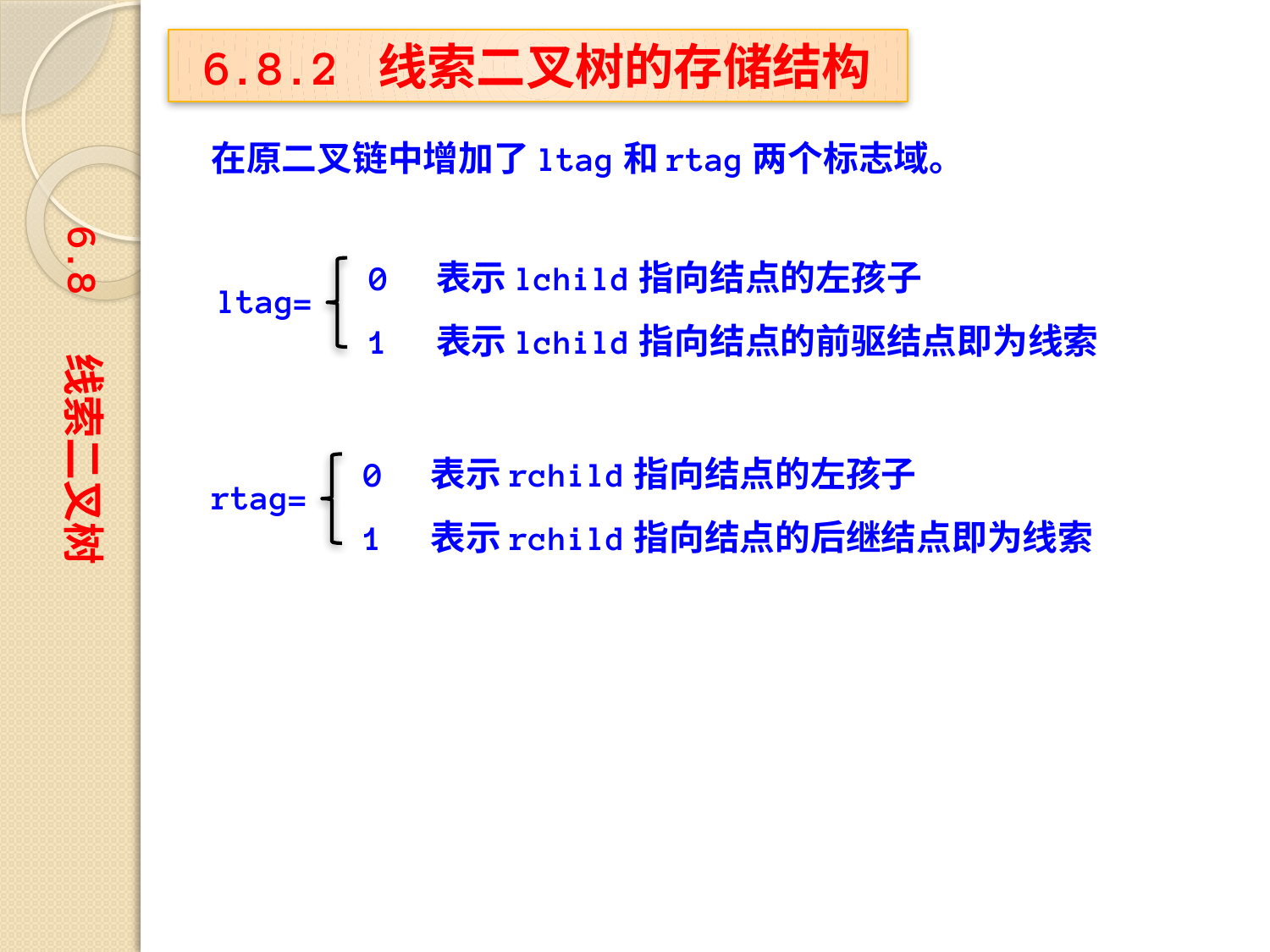

6.8.2 线索二叉树的存储结构
在原二叉链中增加了ltag和rtag两个标志域。
6.8  线索二叉树
0  表示lchild指向结点的左孩子
1  表示lchild指向结点的前驱结点即为线索

ltag=
0  表示rchild指向结点的左孩子
1  表示rchild指向结点的后继结点即为线索

rtag=